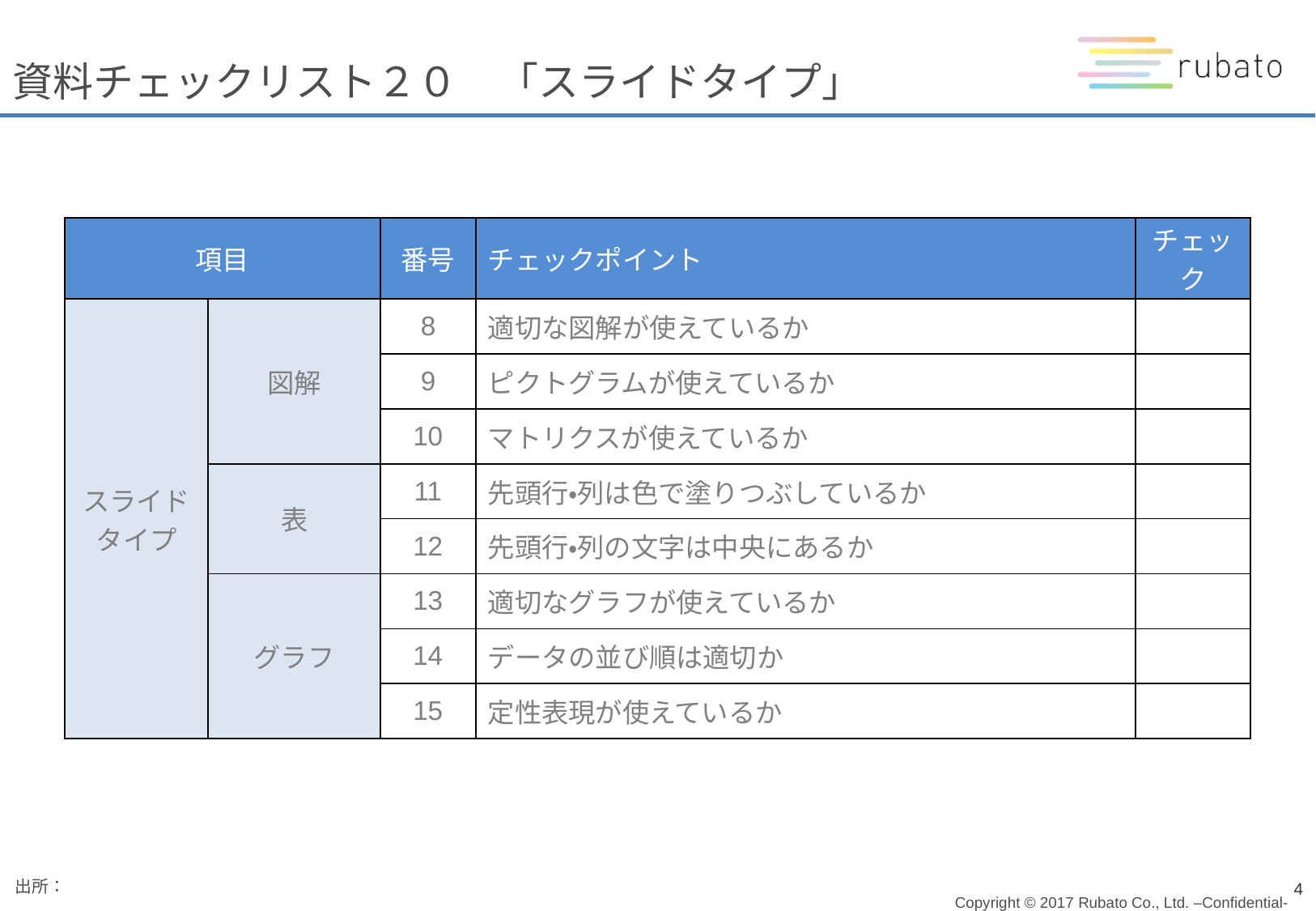

# 資料チェックリスト２０　「スライドタイプ」

| 項目 |  | 番号 | チェックポイント | チェック |
| --- | --- | --- | --- | --- |
| スライド タイプ | 図解 | 8 | 適切な図解が使えているか |  |
|  |  | 9 | ピクトグラムが使えているか |  |
|  |  | 10 | マトリクスが使えているか |  |
|  | 表 | 11 | 先頭行・列は色で塗りつぶしているか |  |
|  |  | 12 | 先頭行・列の文字は中央にあるか |  |
|  | グラフ | 13 | 適切なグラフが使えているか |  |
|  |  | 14 | データの並び順は適切か |  |
|  |  | 15 | 定性表現が使えているか |  |
出所：
4